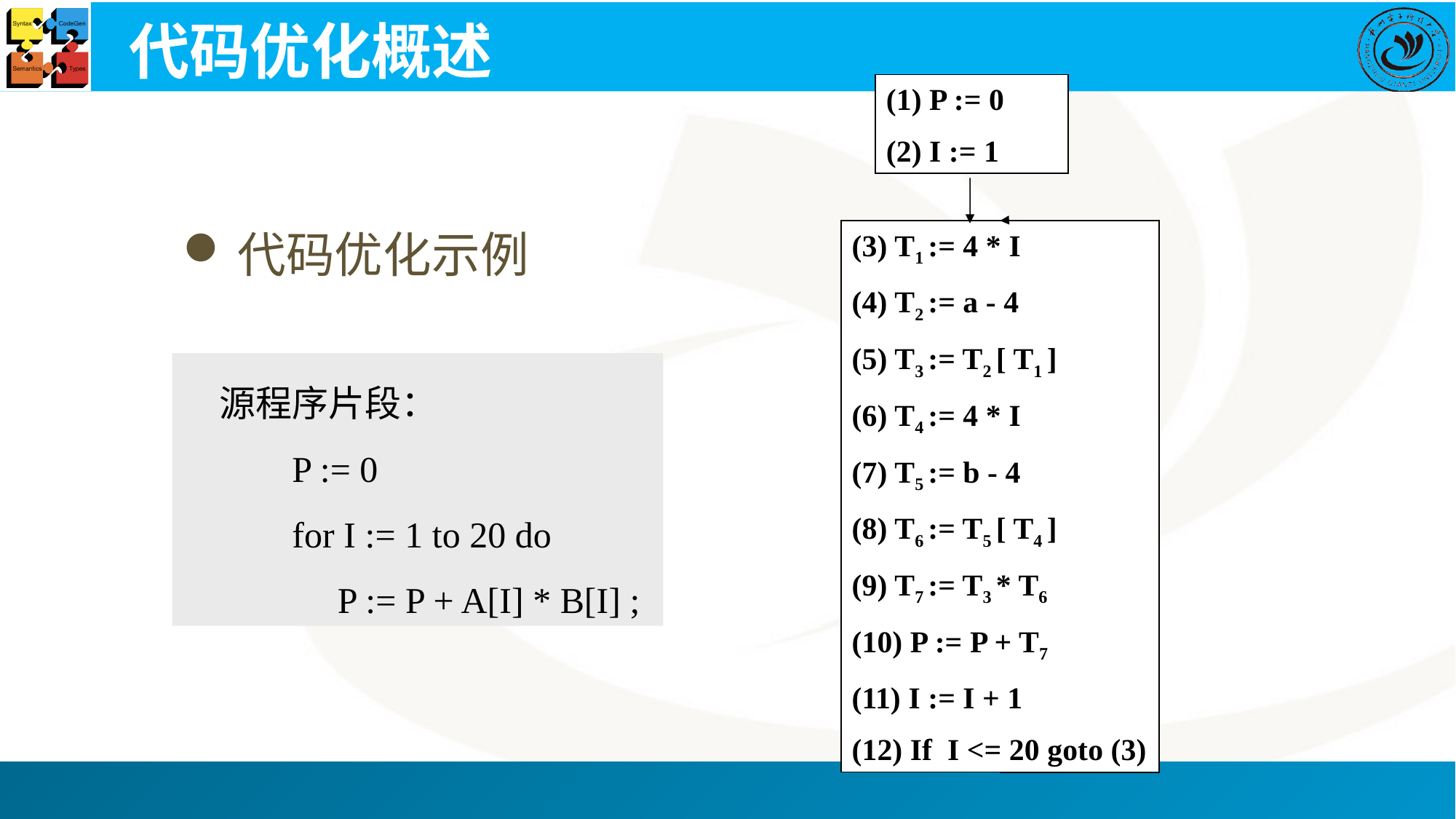

# 代码优化概述
(1) P := 0
(2) I := 1

代码优化示例
(3) T1 := 4 * I
(4) T2 := a - 4
(5) T3 := T2 [ T1 ]
(6) T4 := 4 * I
(7) T5 := b - 4
(8) T6 := T5 [ T4 ]
(9) T7 := T3 * T6
(10) P := P + T7
(11) I := I + 1
(12) If  I <= 20 goto (3)
源程序片段：
	P := 0
	for I := 1 to 20 do
	     P := P + A[I] * B[I] ;